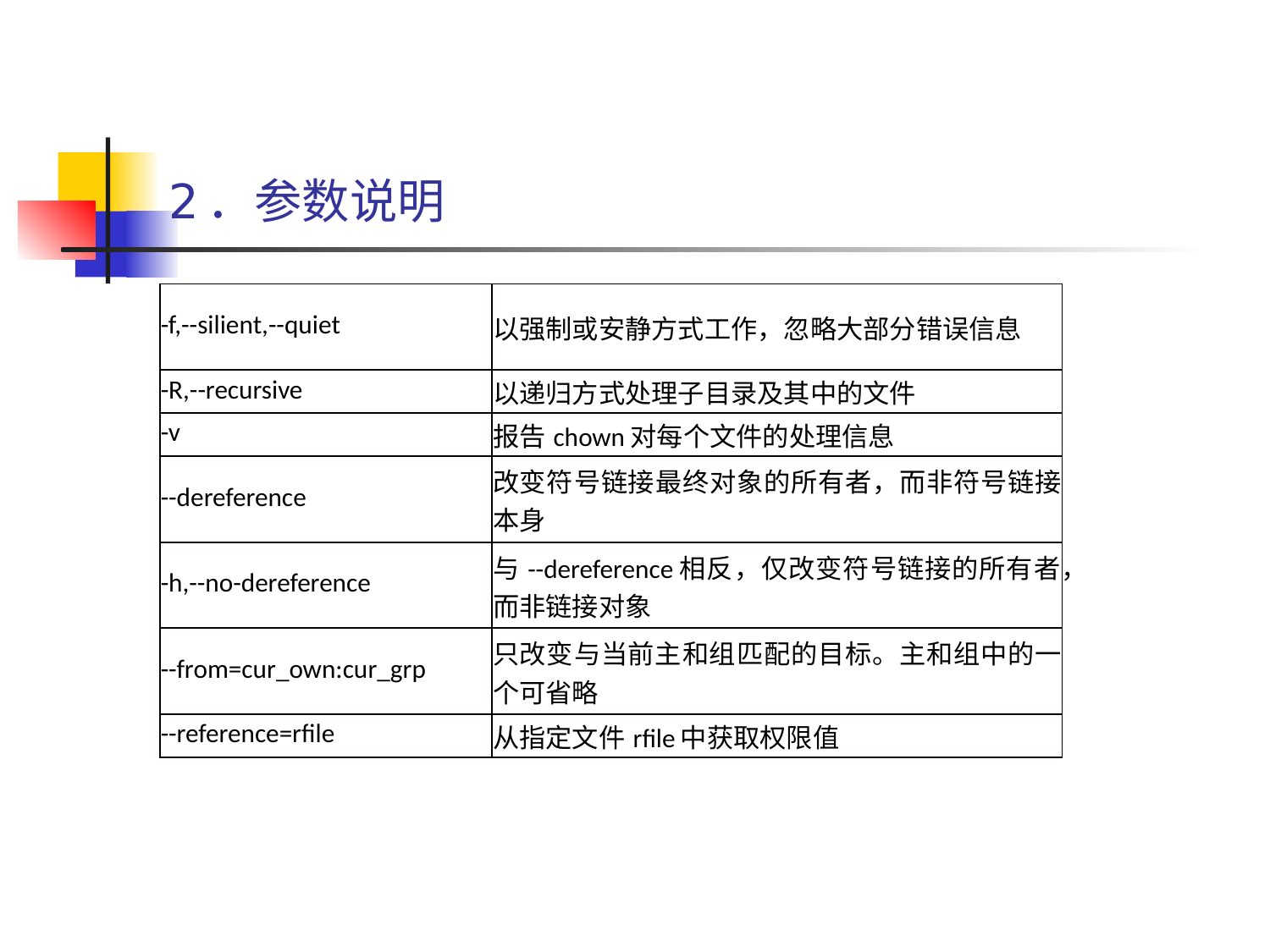

# 2．参数说明
| -f,--silient,--quiet | 以强制或安静方式工作，忽略大部分错误信息 |
| --- | --- |
| -R,--recursive | 以递归方式处理子目录及其中的文件 |
| -v | 报告chown对每个文件的处理信息 |
| --dereference | 改变符号链接最终对象的所有者，而非符号链接本身 |
| -h,--no-dereference | 与--dereference相反，仅改变符号链接的所有者，而非链接对象 |
| --from=cur\_own:cur\_grp | 只改变与当前主和组匹配的目标。主和组中的一个可省略 |
| --reference=rfile | 从指定文件rfile中获取权限值 |